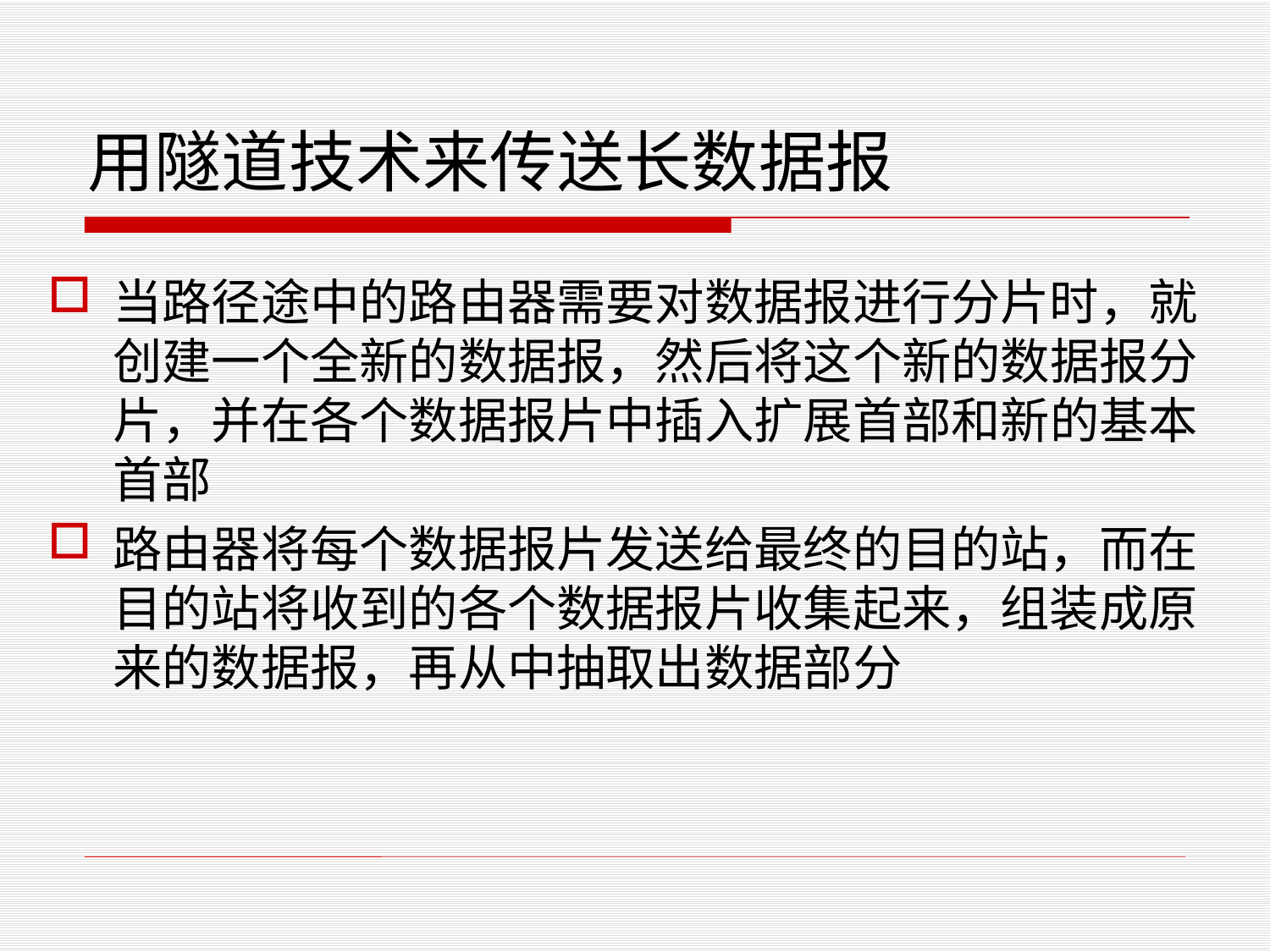

# 用隧道技术来传送长数据报
当路径途中的路由器需要对数据报进行分片时，就创建一个全新的数据报，然后将这个新的数据报分片，并在各个数据报片中插入扩展首部和新的基本首部
路由器将每个数据报片发送给最终的目的站，而在目的站将收到的各个数据报片收集起来，组装成原来的数据报，再从中抽取出数据部分